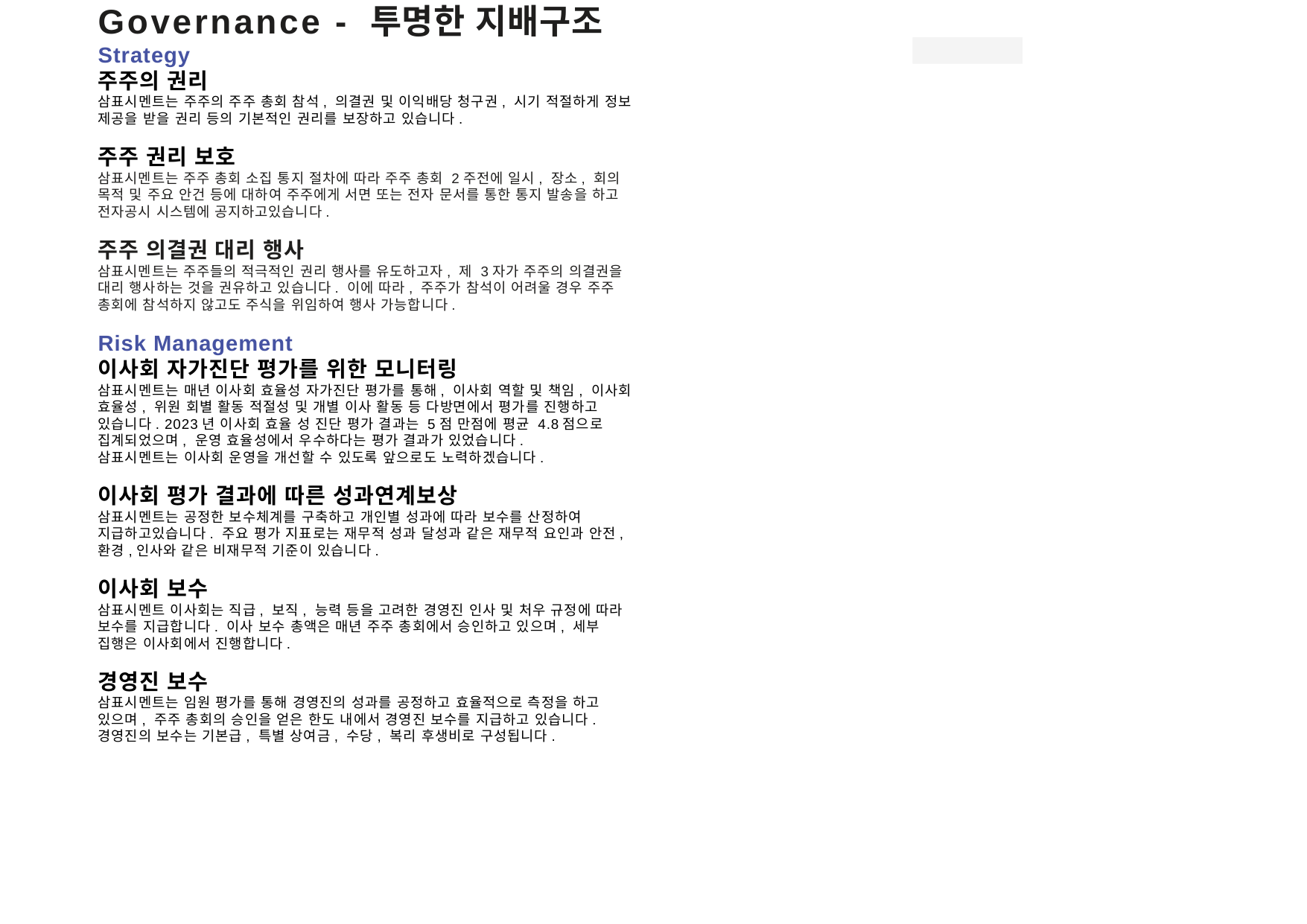

# Governance - 투명한 지배구조 Strategy 주주의 권리 삼표시멘트는 주주의 주주 총회 참석, 의결권 및 이익배당 청구권, 시기 적절하게 정보 제공을 받을 권리 등의 기본적인 권리를 보장하고 있습니다. 주주 권리 보호 삼표시멘트는 주주 총회 소집 통지 절차에 따라 주주 총회 2주전에 일시, 장소, 회의 목적 및 주요 안건 등에 대하여 주주에게 서면 또는 전자 문서를 통한 통지 발송을 하고 전자공시 시스템에 공지하고있습니다. 주주 의결권 대리 행사 삼표시멘트는 주주들의 적극적인 권리 행사를 유도하고자, 제 3자가 주주의 의결권을 대리 행사하는 것을 권유하고 있습니다. 이에 따라, 주주가 참석이 어려울 경우 주주 총회에 참석하지 않고도 주식을 위임하여 행사 가능합니다. Risk Management 이사회 자가진단 평가를 위한 모니터링 삼표시멘트는 매년 이사회 효율성 자가진단 평가를 통해, 이사회 역할 및 책임, 이사회 효율성, 위원 회별 활동 적절성 및 개별 이사 활동 등 다방면에서 평가를 진행하고 있습니다. 2023년 이사회 효율 성 진단 평가 결과는 5점 만점에 평균 4.8점으로 집계되었으며, 운영 효율성에서 우수하다는 평가 결과가 있었습니다. 삼표시멘트는 이사회 운영을 개선할 수 있도록 앞으로도 노력하겠습니다. 이사회 평가 결과에 따른 성과연계보상 삼표시멘트는 공정한 보수체계를 구축하고 개인별 성과에 따라 보수를 산정하여 지급하고있습니다. 주요 평가 지표로는 재무적 성과 달성과 같은 재무적 요인과 안전, 환경,인사와 같은 비재무적 기준이 있습니다. 이사회 보수 삼표시멘트 이사회는 직급, 보직, 능력 등을 고려한 경영진 인사 및 처우 규정에 따라 보수를 지급합니다. 이사 보수 총액은 매년 주주 총회에서 승인하고 있으며, 세부 집행은 이사회에서 진행합니다. 경영진 보수 삼표시멘트는 임원 평가를 통해 경영진의 성과를 공정하고 효율적으로 측정을 하고 있으며, 주주 총회의 승인을 얻은 한도 내에서 경영진 보수를 지급하고 있습니다. 경영진의 보수는 기본급, 특별 상여금, 수당, 복리 후생비로 구성됩니다.